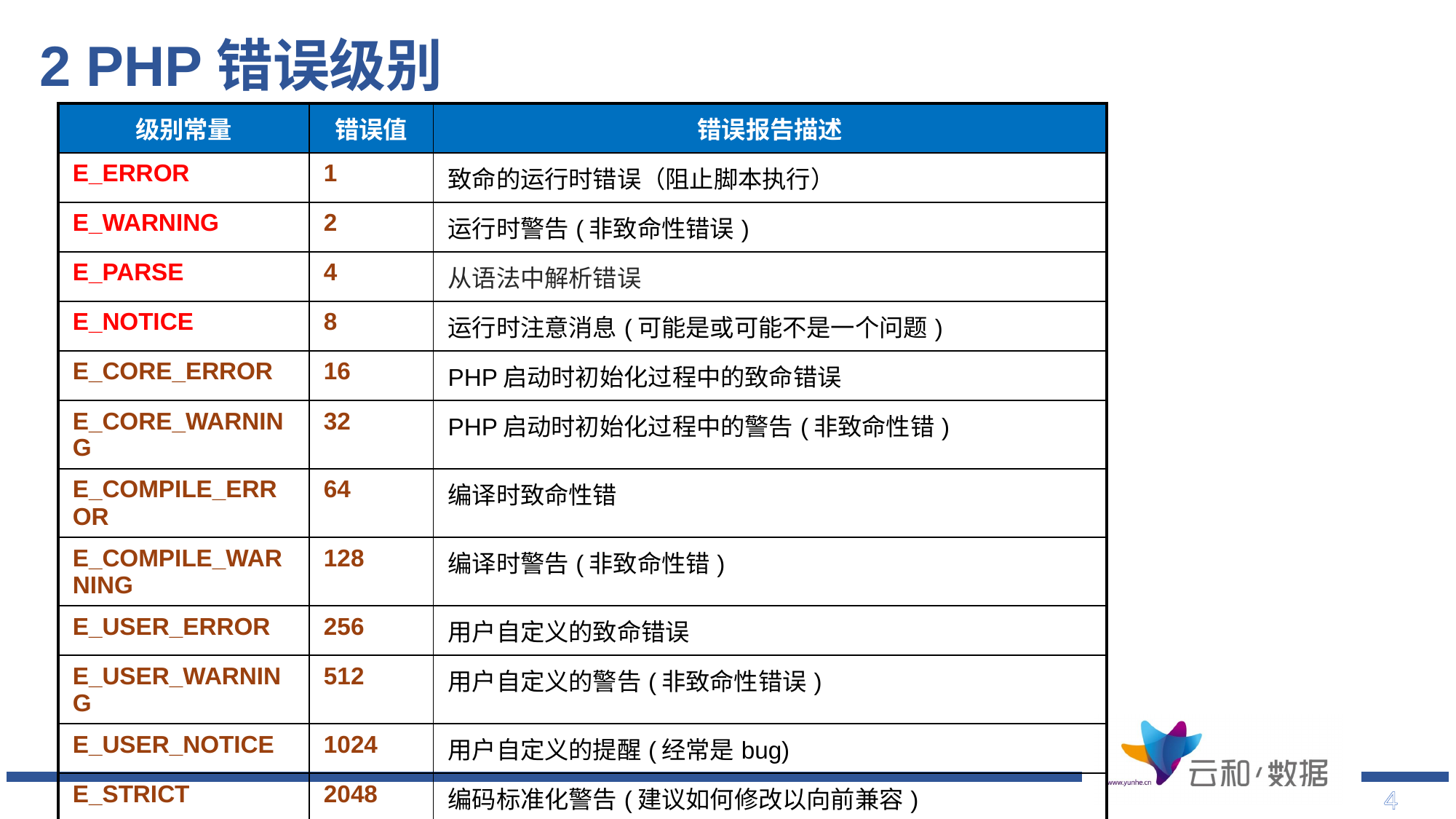

# 2 PHP错误级别
| 级别常量 | 错误值 | 错误报告描述 |
| --- | --- | --- |
| E\_ERROR | 1 | 致命的运行时错误（阻止脚本执行） |
| E\_WARNING | 2 | 运行时警告(非致命性错误) |
| E\_PARSE | 4 | 从语法中解析错误 |
| E\_NOTICE | 8 | 运行时注意消息(可能是或可能不是一个问题) |
| E\_CORE\_ERROR | 16 | PHP启动时初始化过程中的致命错误 |
| E\_CORE\_WARNING | 32 | PHP启动时初始化过程中的警告(非致命性错) |
| E\_COMPILE\_ERROR | 64 | 编译时致命性错 |
| E\_COMPILE\_WARNING | 128 | 编译时警告(非致命性错) |
| E\_USER\_ERROR | 256 | 用户自定义的致命错误 |
| E\_USER\_WARNING | 512 | 用户自定义的警告(非致命性错误) |
| E\_USER\_NOTICE | 1024 | 用户自定义的提醒(经常是bug) |
| E\_STRICT | 2048 | 编码标准化警告(建议如何修改以向前兼容) |
| E\_ALL | 6143 | 所有的错误、警告和注意信息 |